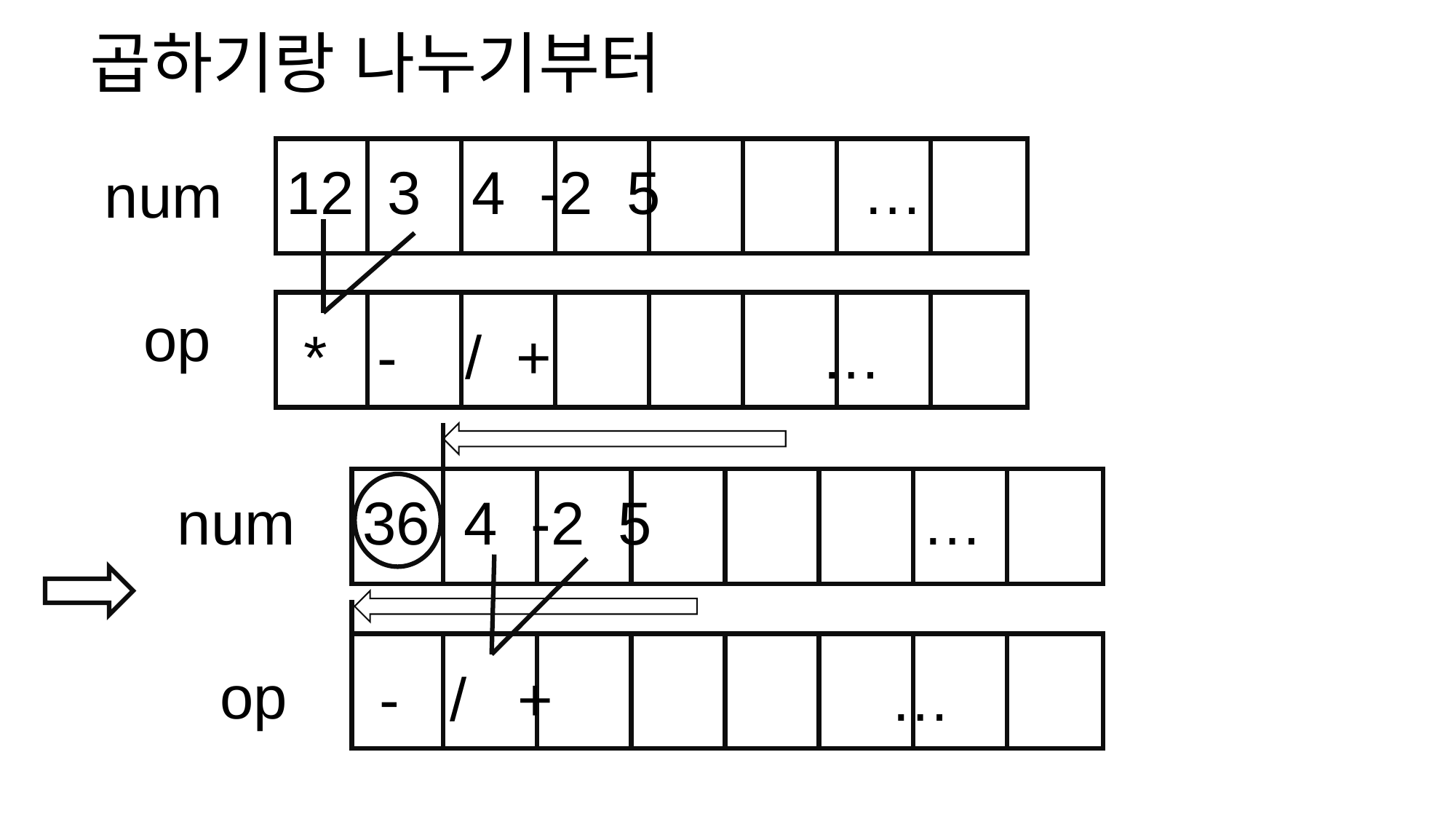

곱하기랑 나누기부터

12  3   4  -2  5            …
num
op
 *   -    /  +                …

num
36  4  -2  5                …

op
 -   /   +                    …